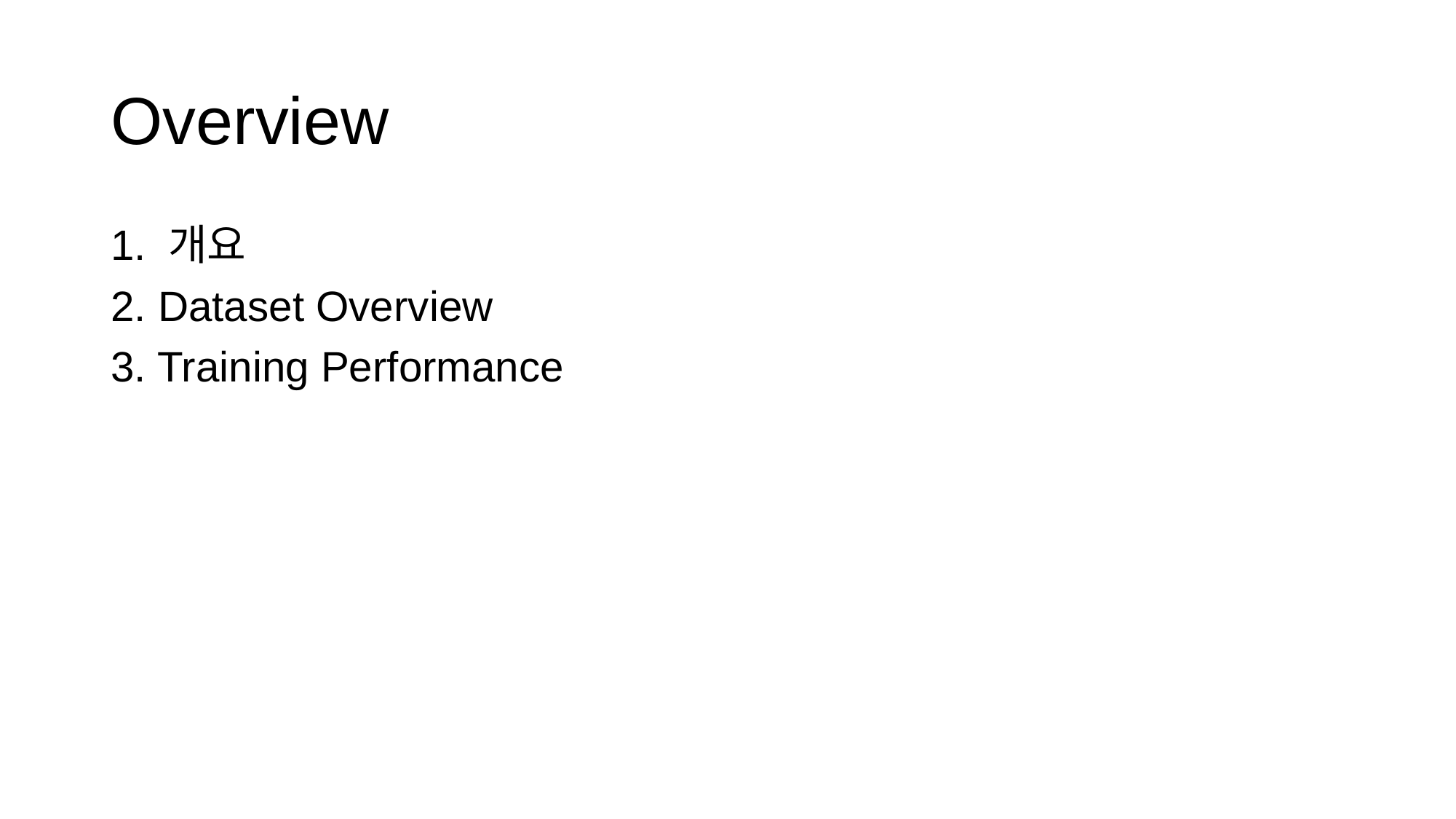

# Overview
1. 개요
2. Dataset Overview
3. Training Performance